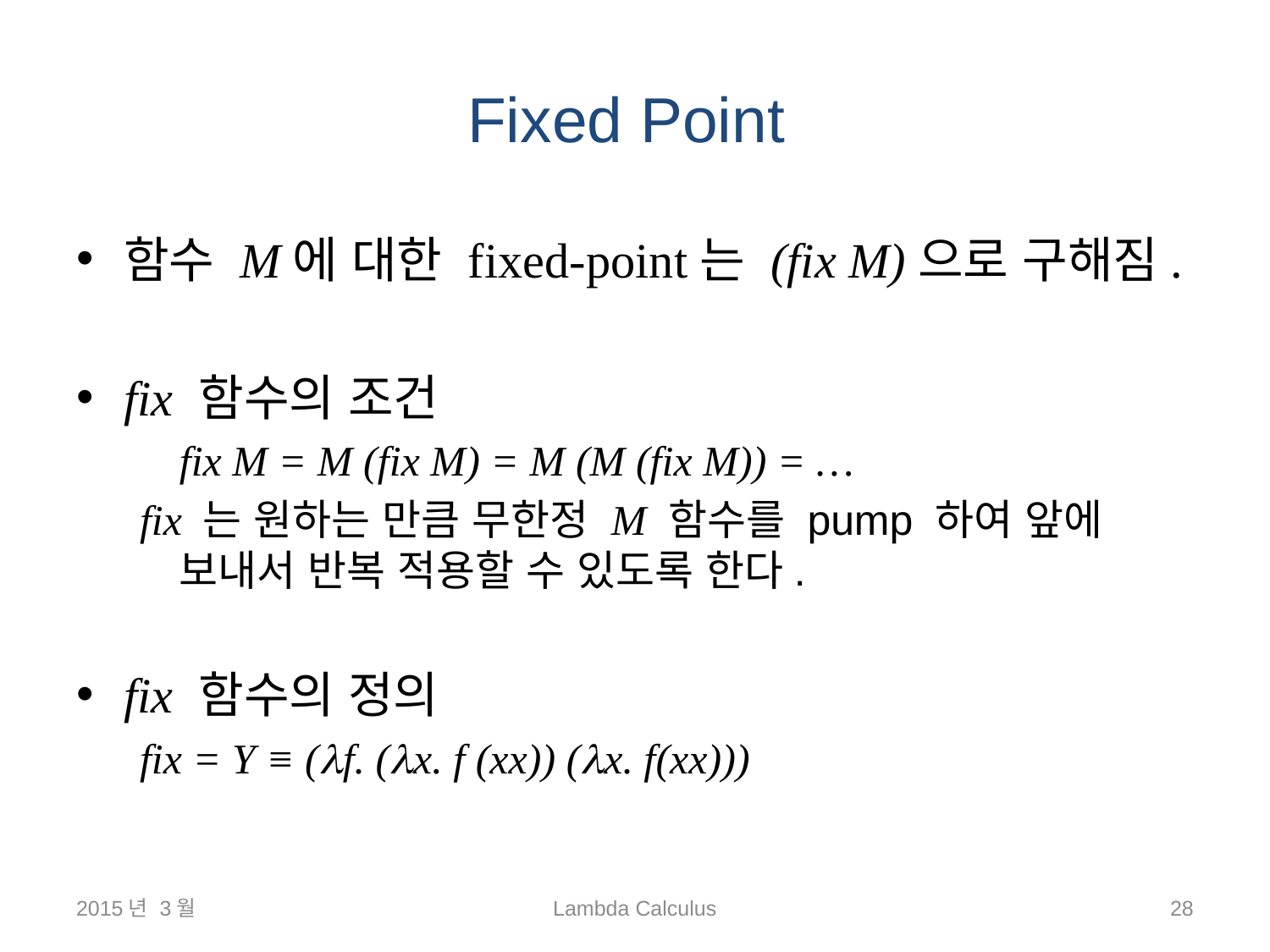

# Fixed Point
함수 M에 대한 fixed-point는 (fix M)으로 구해짐.

fix 함수의 조건
	fix M = M (fix M) = M (M (fix M)) = …
fix 는 원하는 만큼 무한정 M 함수를 pump 하여 앞에 보내서 반복 적용할 수 있도록 한다.

fix 함수의 정의
fix = Y ≡ (λf. (λx. f (xx)) (λx. f(xx)))

2015년 3월
Lambda Calculus
28